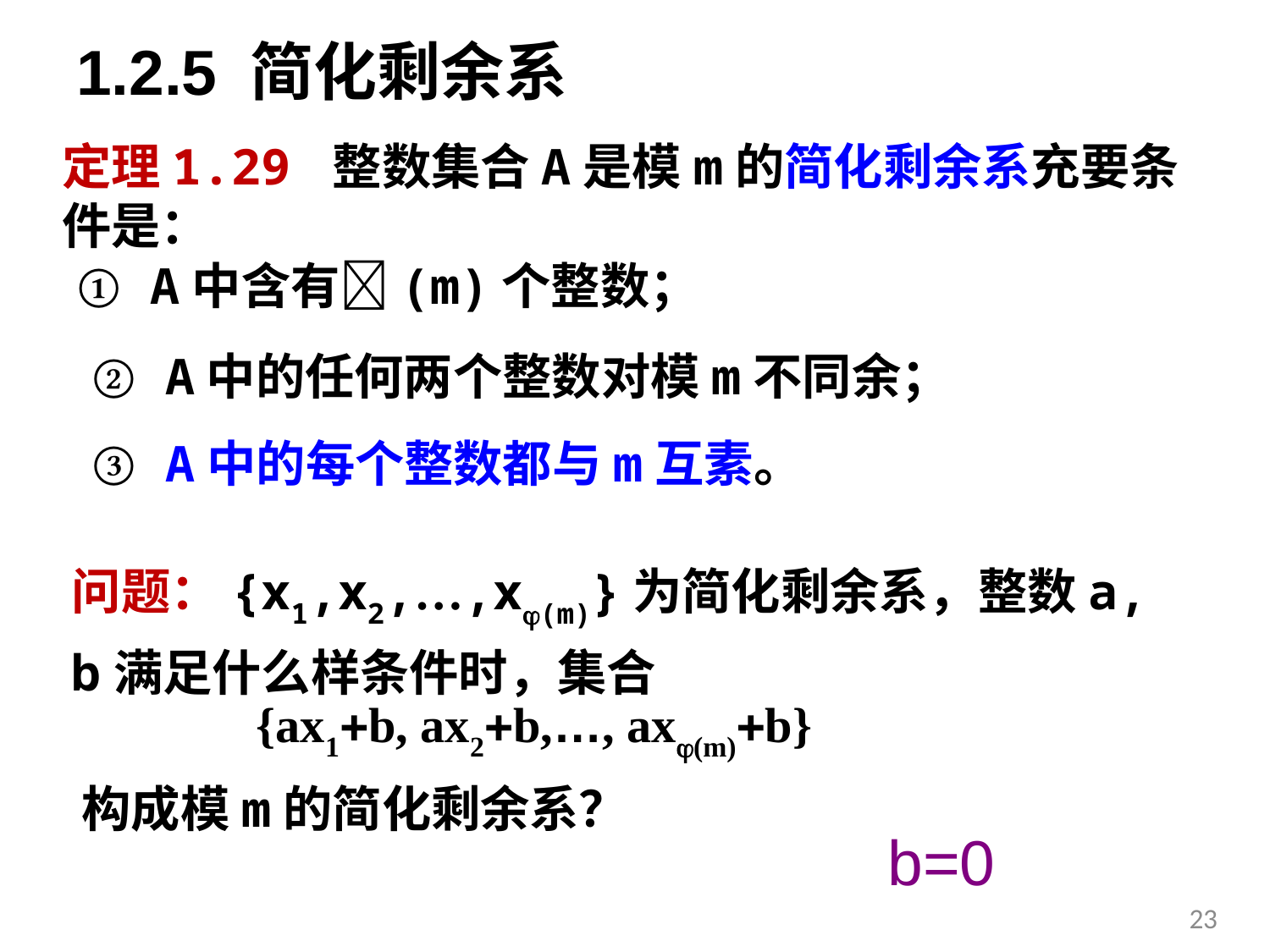

# 1.2.5 简化剩余系
定理1.29 整数集合A是模m的简化剩余系充要条件是：
① A中含有ϕ(m)个整数；
② A中的任何两个整数对模m不同余；
③ A中的每个整数都与m互素。
问题：{x1,x2,…,xϕ(m)}为简化剩余系，整数a, b满足什么样条件时，集合
{ax1+b, ax2+b,…, axϕ(m)+b}
构成模m的简化剩余系？
b=0
23